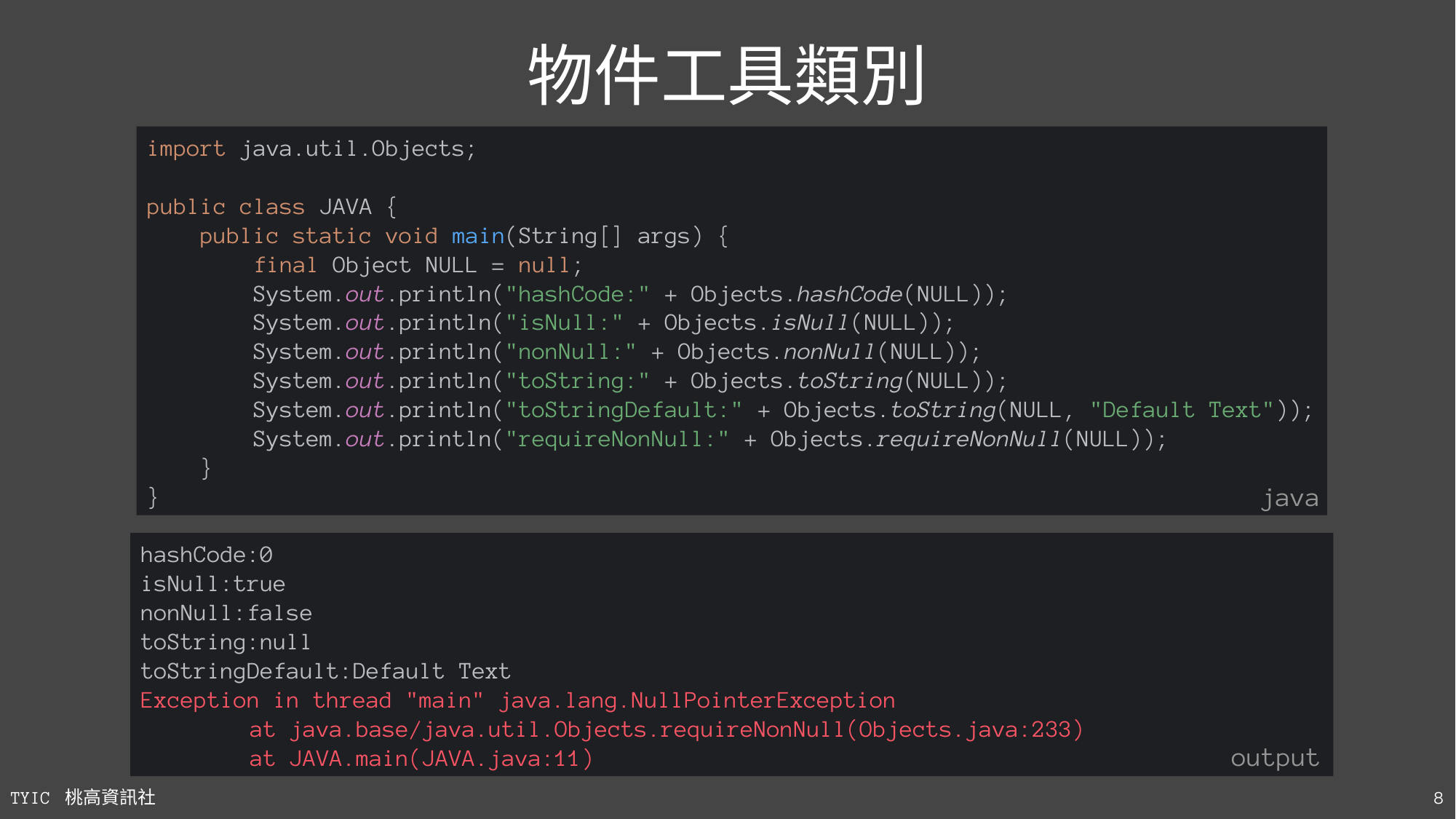

# 物件工具類別
import java.util.Objects;
public class JAVA {
    public static void main(String[] args) {
        final Object NULL = null;
        System.out.println("hashCode:" + Objects.hashCode(NULL));
        System.out.println("isNull:" + Objects.isNull(NULL));
        System.out.println("nonNull:" + Objects.nonNull(NULL));
        System.out.println("toString:" + Objects.toString(NULL));
        System.out.println("toStringDefault:" + Objects.toString(NULL, "Default Text"));
        System.out.println("requireNonNull:" + Objects.requireNonNull(NULL));
    }
}
java
hashCode:0
isNull:true
nonNull:false
toString:null
toStringDefault:Default Text
Exception in thread "main" java.lang.NullPointerException
	at java.base/java.util.Objects.requireNonNull(Objects.java:233)
	at JAVA.main(JAVA.java:11)
output